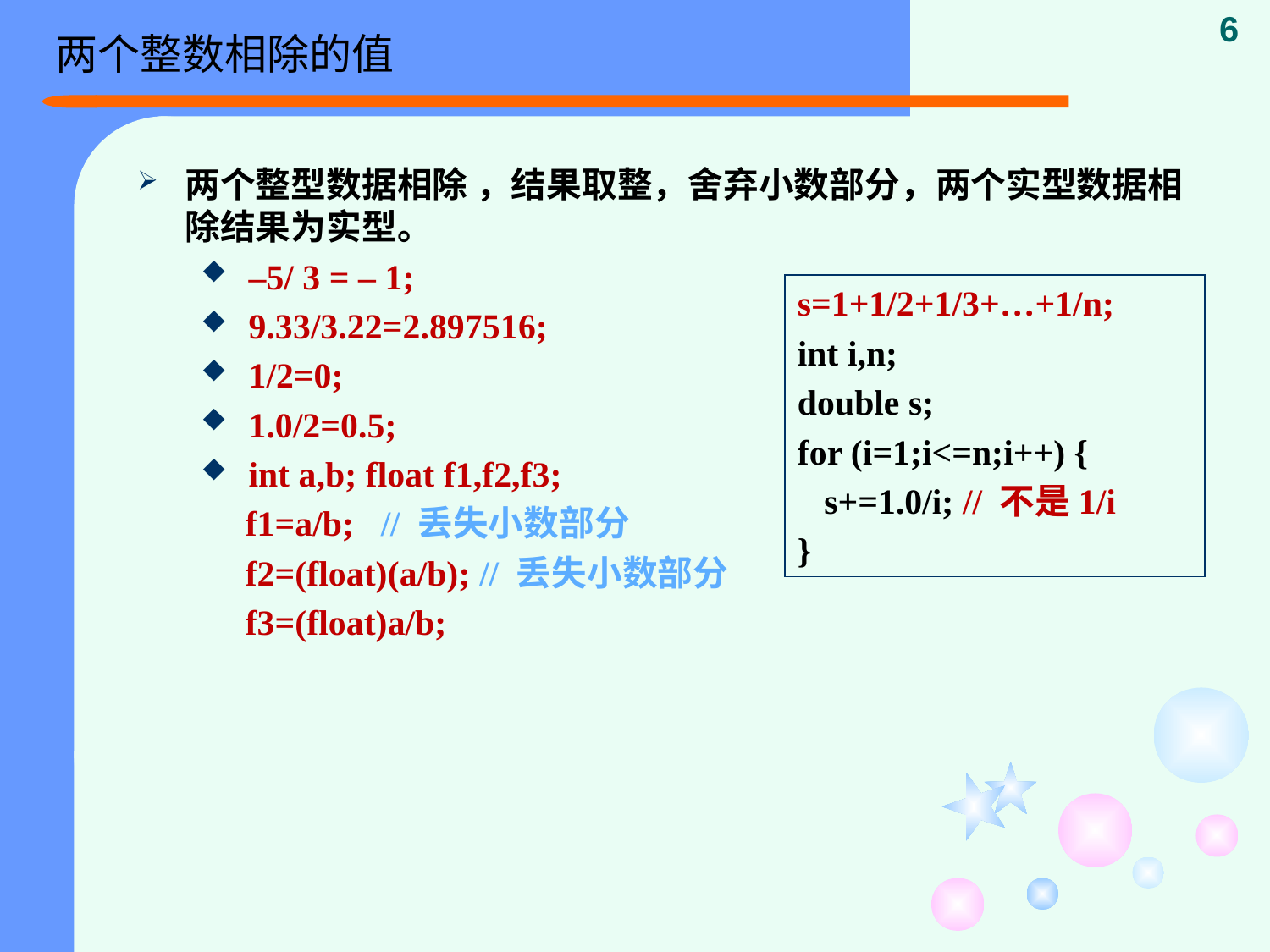

两个整数相除的值
6
两个整型数据相除 ，结果取整，舍弃小数部分，两个实型数据相除结果为实型。
–5/ 3 = – 1;
9.33/3.22=2.897516;
1/2=0;
1.0/2=0.5;
int a,b; float f1,f2,f3;
     f1=a/b;   // 丢失小数部分
     f2=(float)(a/b); // 丢失小数部分
     f3=(float)a/b;
s=1+1/2+1/3+…+1/n;
int i,n;
double s;
for (i=1;i<=n;i++) {
   s+=1.0/i; // 不是1/i
}